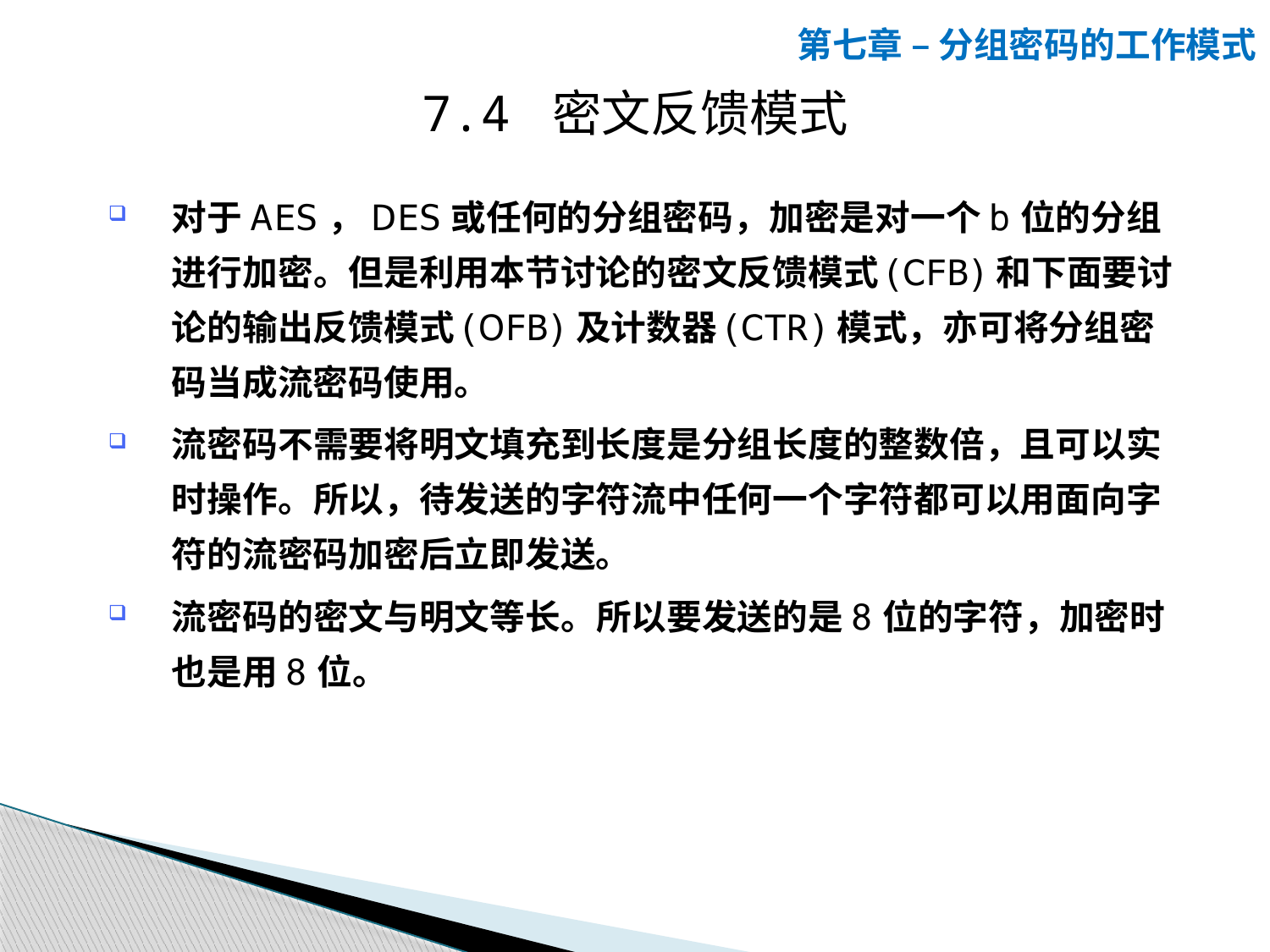

第七章 – 分组密码的工作模式
7.4 密文反馈模式
对于AES，DES或任何的分组密码，加密是对一个b位的分组进行加密。但是利用本节讨论的密文反馈模式(CFB)和下面要讨论的输出反馈模式(OFB)及计数器(CTR)模式，亦可将分组密码当成流密码使用。
流密码不需要将明文填充到长度是分组长度的整数倍，且可以实时操作。所以，待发送的字符流中任何一个字符都可以用面向字符的流密码加密后立即发送。
流密码的密文与明文等长。所以要发送的是8位的字符，加密时也是用8位。